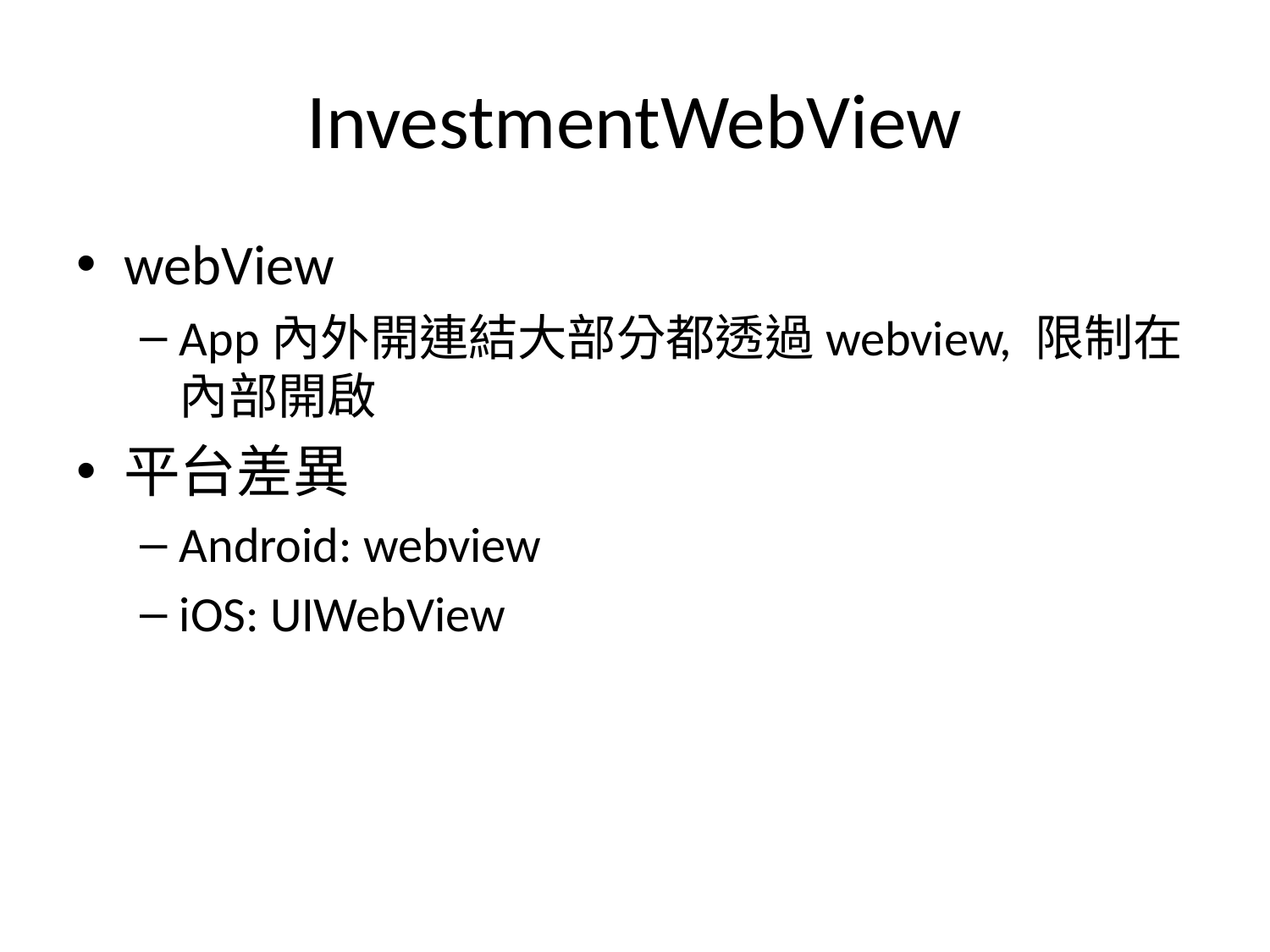

# InvestmentWebView
webView
App內外開連結大部分都透過webview, 限制在內部開啟
平台差異
Android: webview
iOS: UIWebView